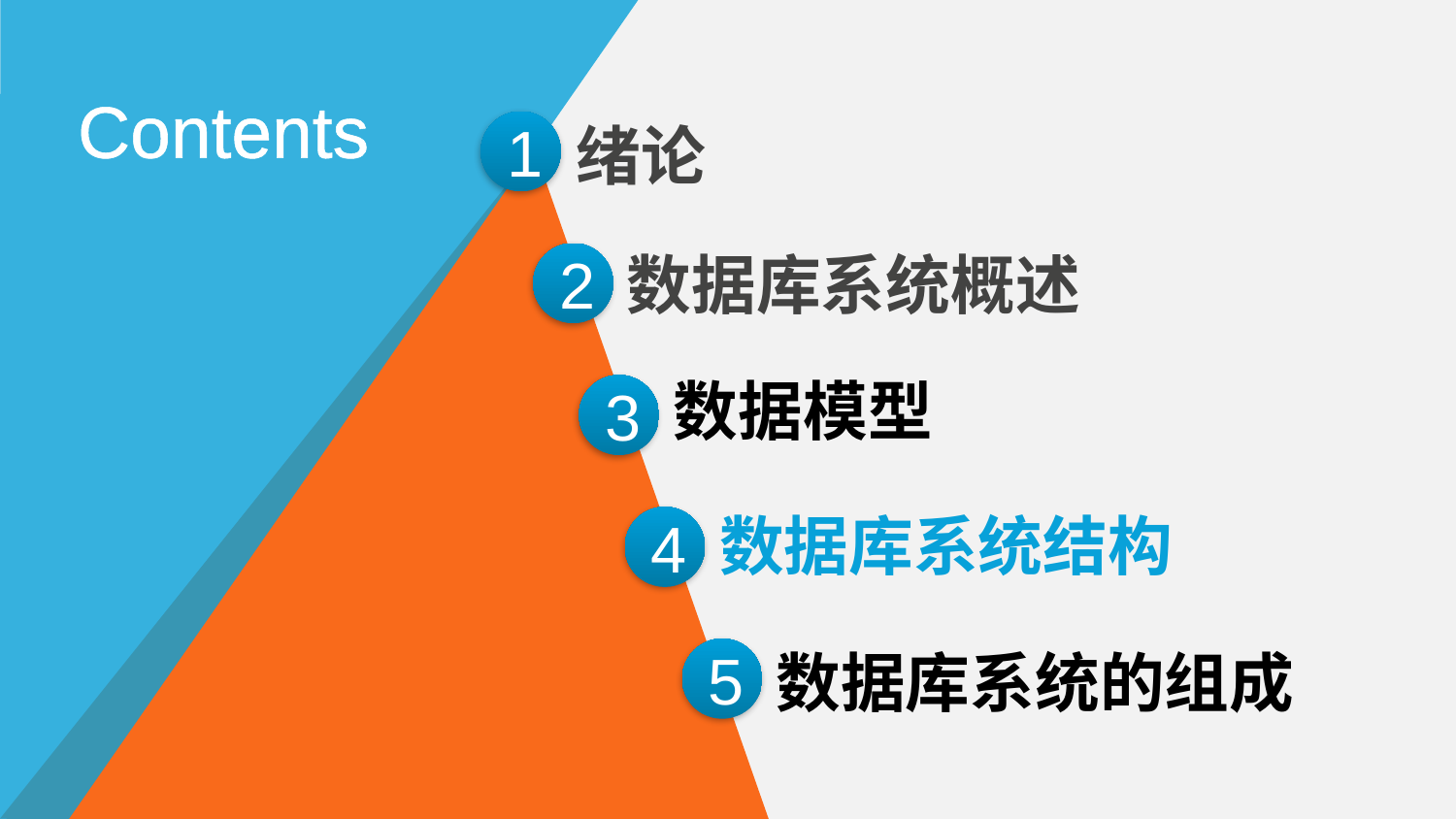

Contents
绪论
1
数据库系统概述
2
数据模型
3
数据库系统结构
4
数据库系统的组成
5